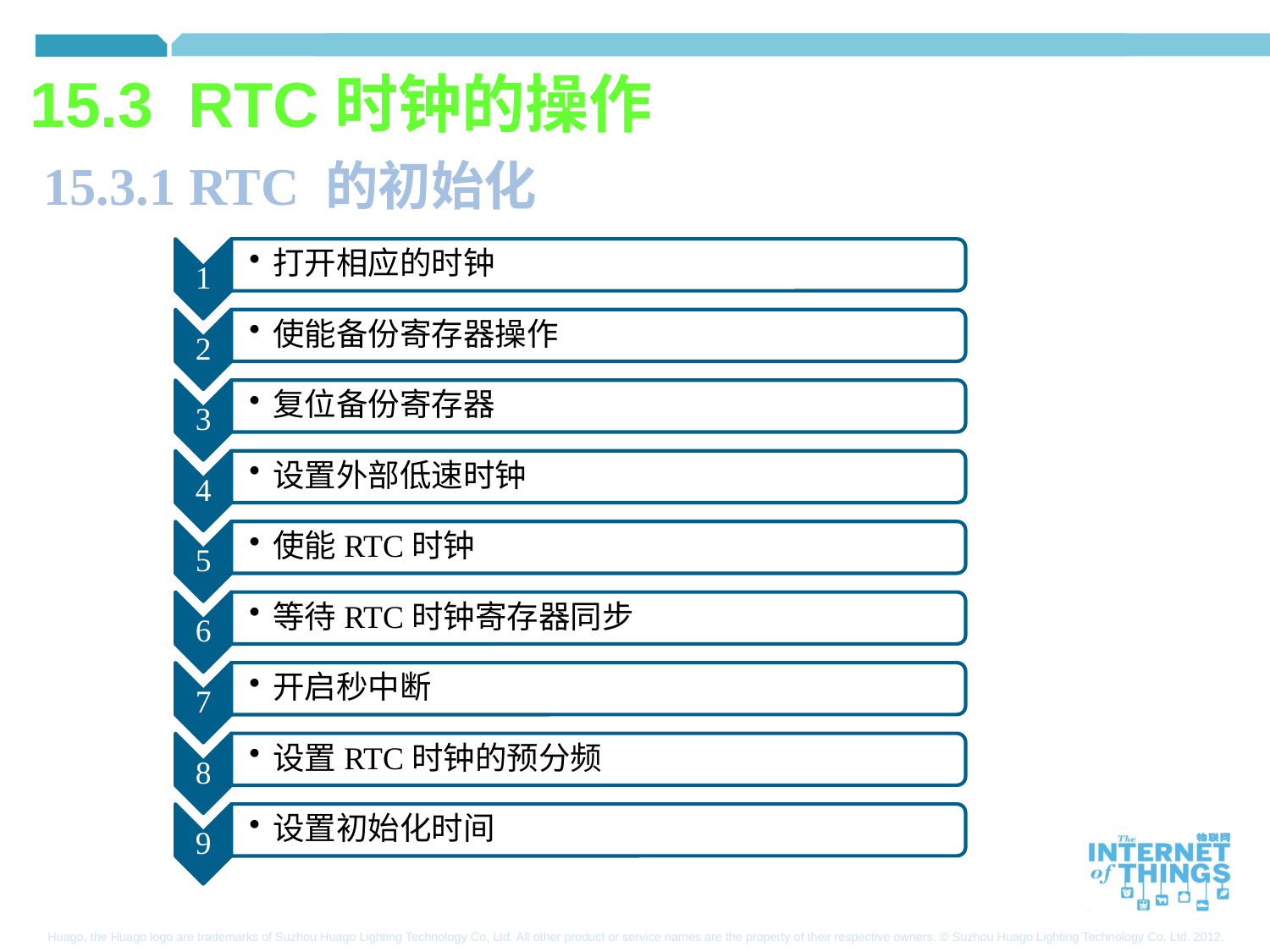

15.3  RTC时钟的操作
15.3.1 RTC 的初始化
1
打开相应的时钟
2
使能备份寄存器操作
3
复位备份寄存器
4
设置外部低速时钟
5
使能RTC时钟
6
等待RTC时钟寄存器同步
7
开启秒中断
8
设置RTC时钟的预分频
9
设置初始化时间